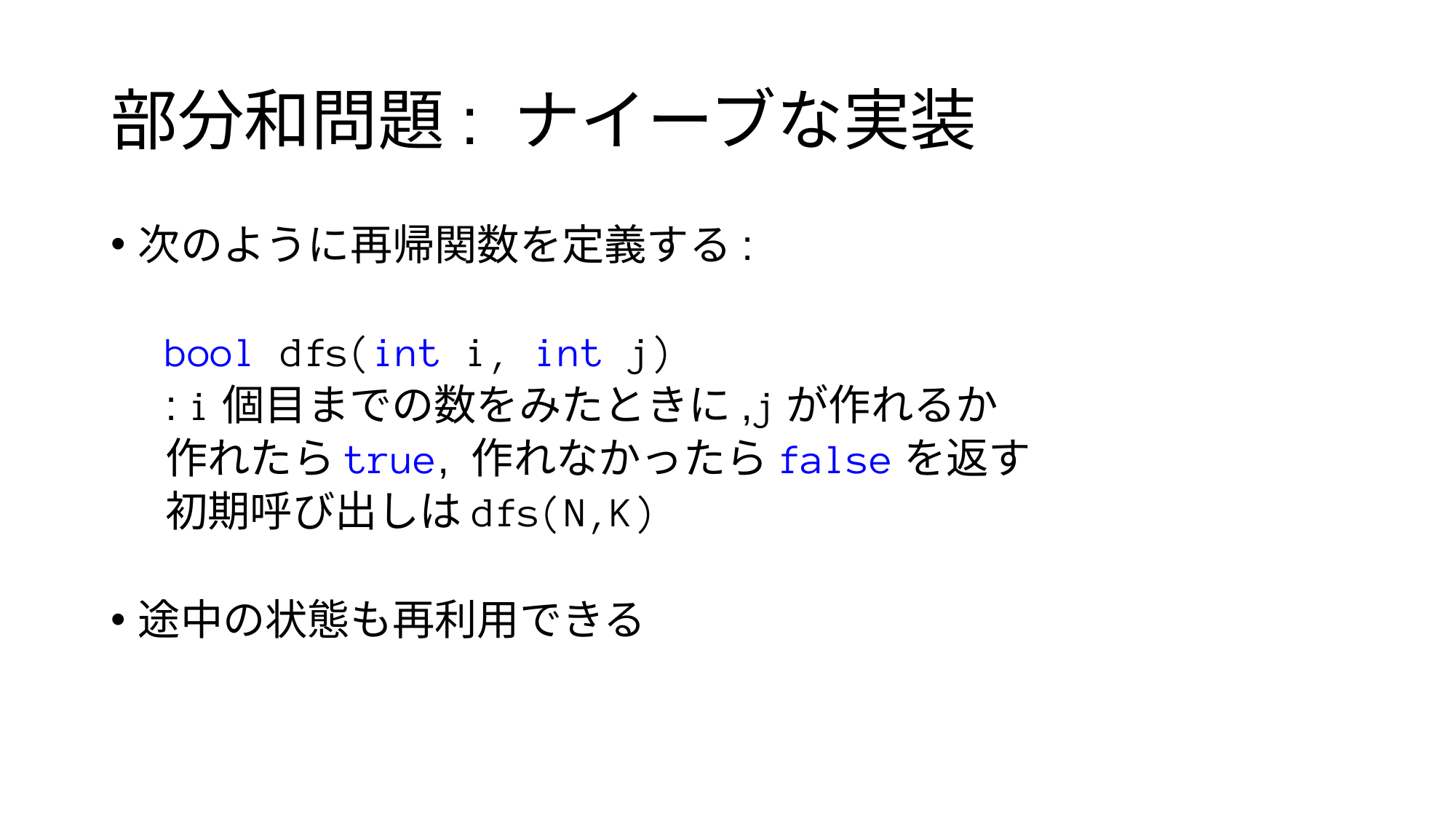

# 部分和問題: ナイーブな実装
次のように再帰関数を定義する:

bool dfs(int i, int j)
: i個目までの数をみたときに,jが作れるか
作れたらtrue, 作れなかったらfalseを返す
初期呼び出しはdfs(N,K)

途中の状態も再利用できる